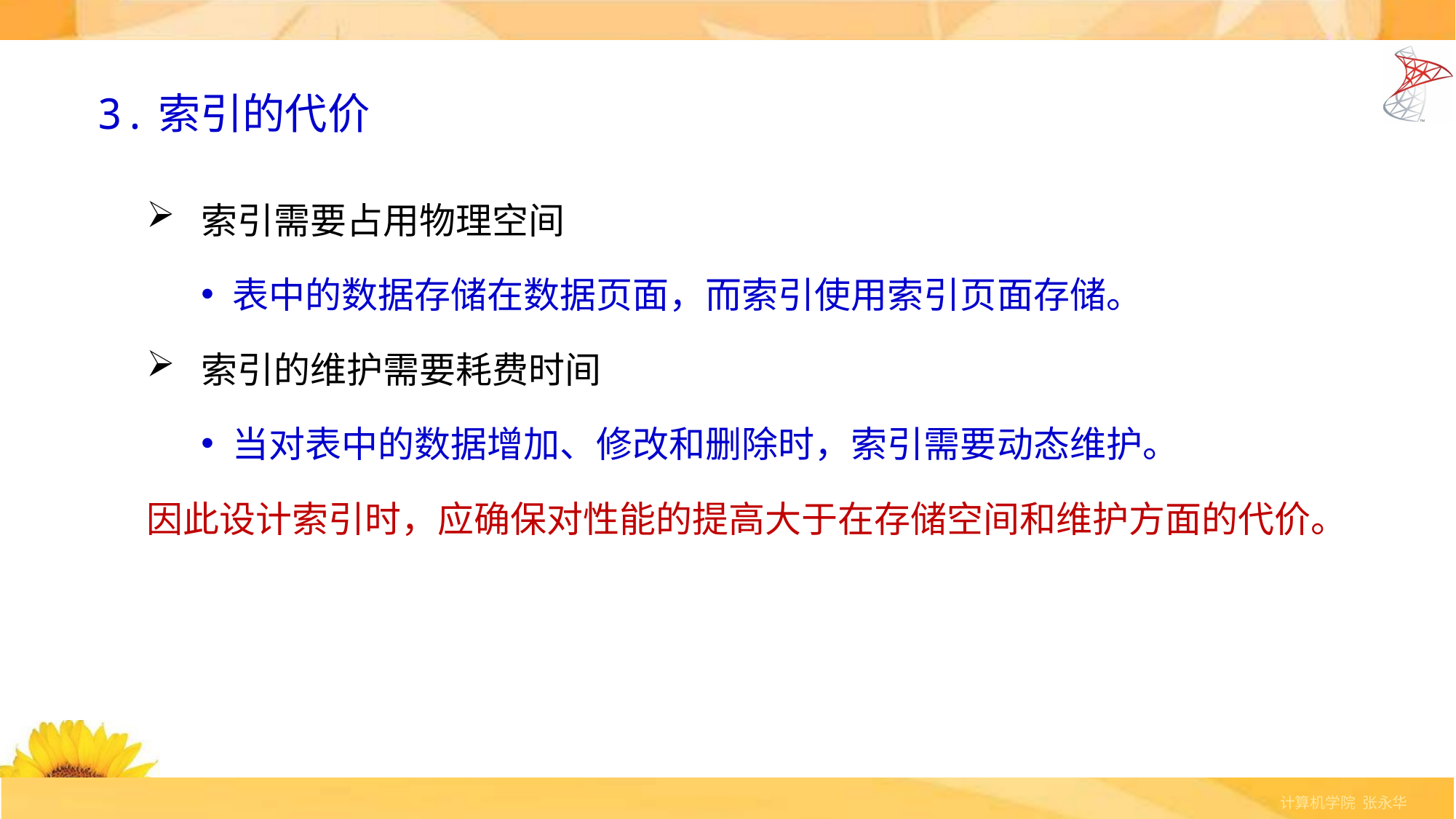

# 3.索引的代价
索引需要占用物理空间
表中的数据存储在数据页面，而索引使用索引页面存储。
索引的维护需要耗费时间
当对表中的数据增加、修改和删除时，索引需要动态维护。
因此设计索引时，应确保对性能的提高大于在存储空间和维护方面的代价。